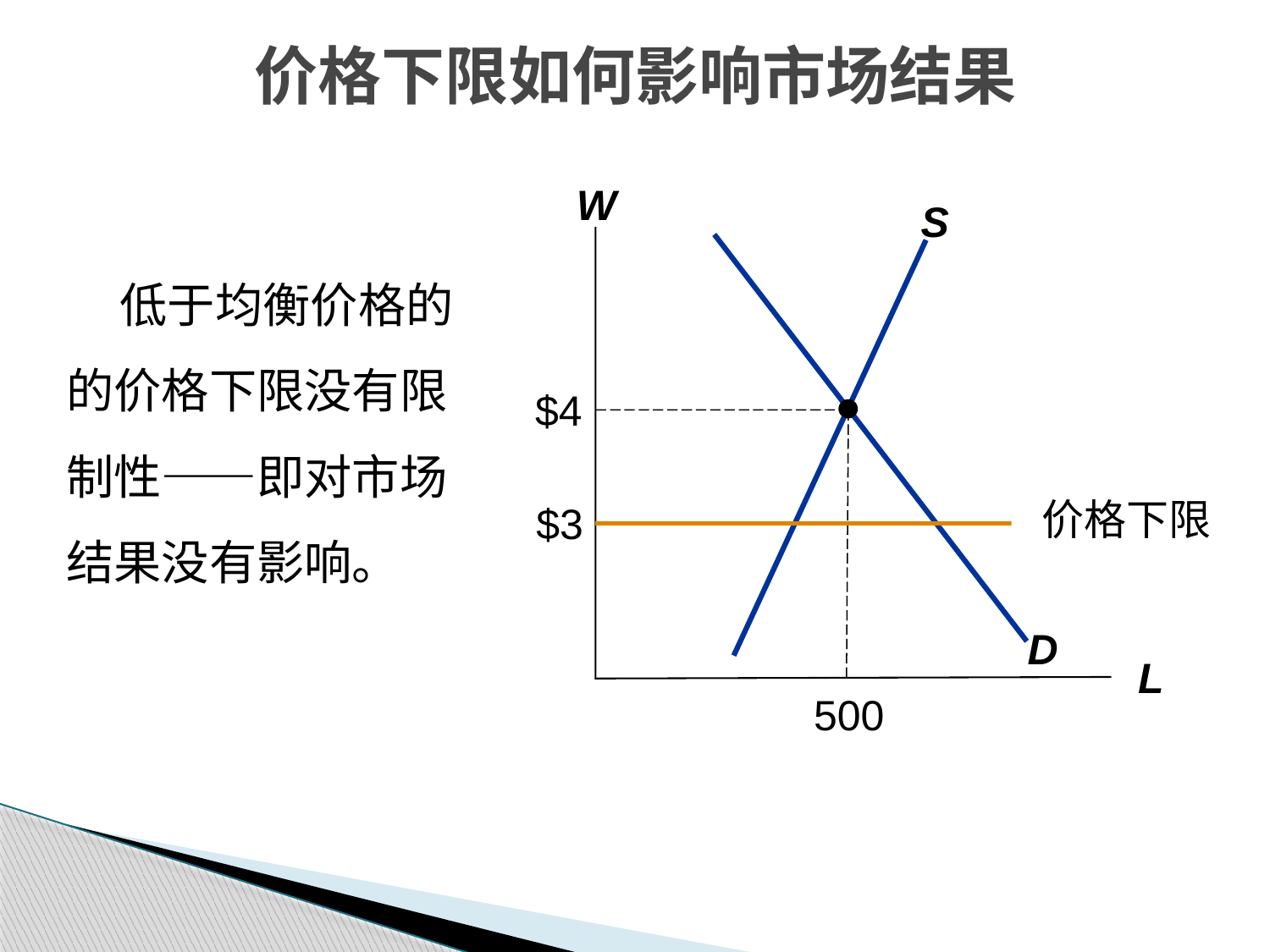

价格下限如何影响市场结果
W

L
S

D
    低于均衡价格的的价格下限没有限制性——即对市场结果没有影响。
$4

500
价格下限
$3